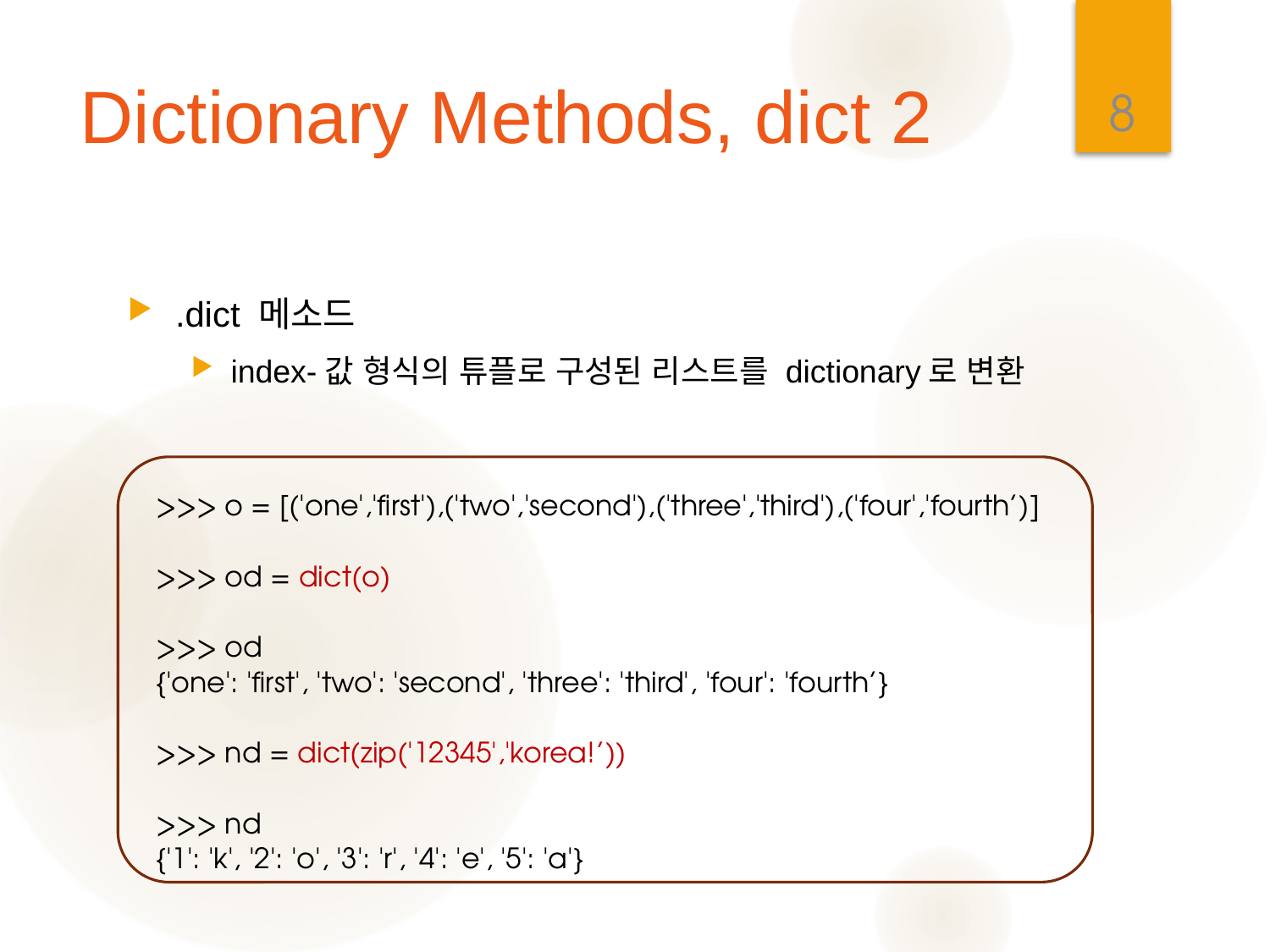

8
# Dictionary Methods, dict 2
.dict 메소드
index-값 형식의 튜플로 구성된 리스트를 dictionary로 변환

>>> o = [('one','first'),('two','second'),('three','third'),('four','fourth’)]

>>> od = dict(o)

>>> od
{'one': 'first', 'two': 'second', 'three': 'third', 'four': 'fourth’}

>>> nd = dict(zip('12345','korea!’))

>>> nd
{'1': 'k', '2': 'o', '3': 'r', '4': 'e', '5': 'a'}